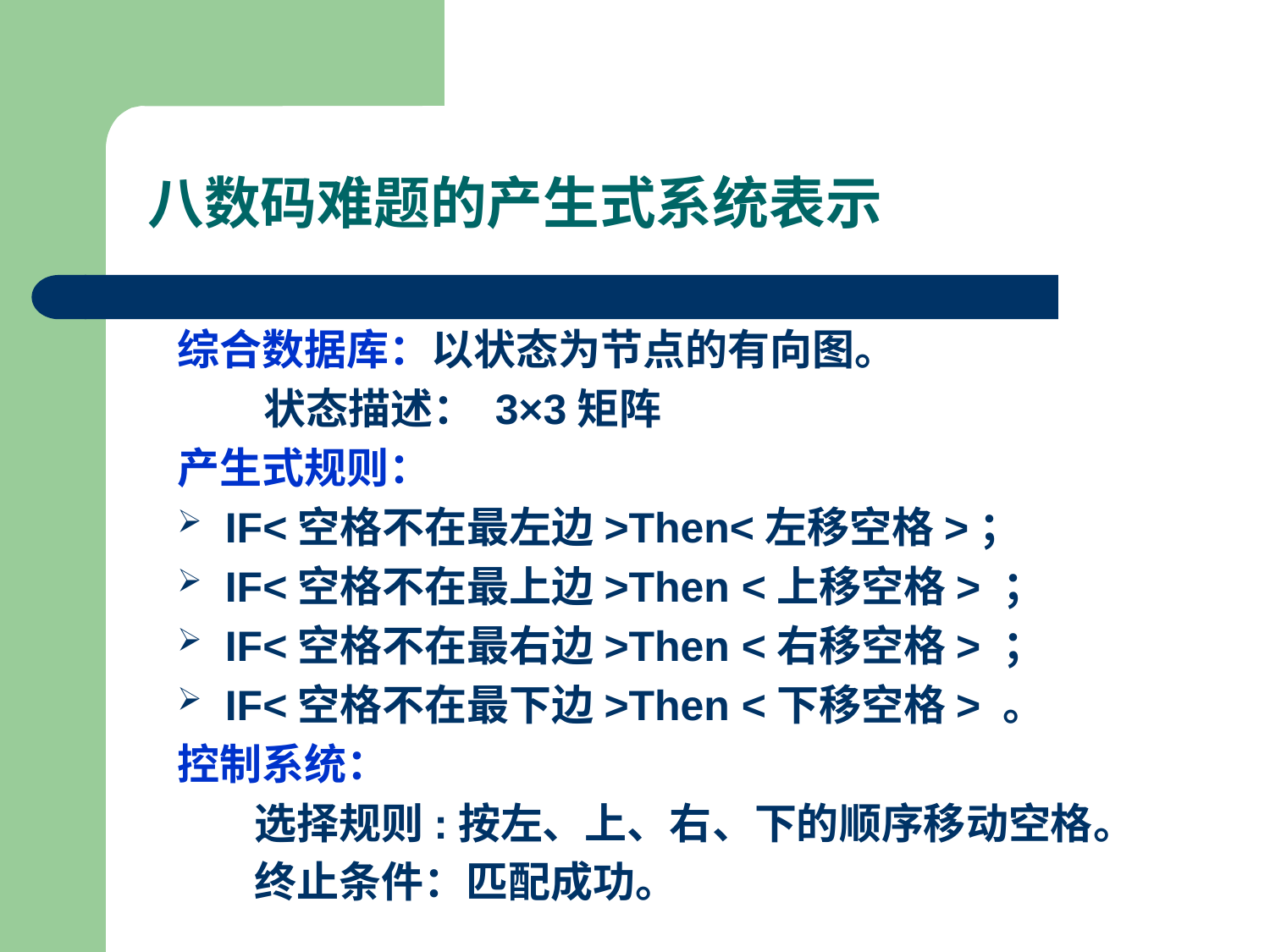

八数码难题的产生式系统表示
综合数据库：以状态为节点的有向图。
        状态描述： 3×3矩阵
产生式规则：
IF<空格不在最左边>Then<左移空格>；
IF<空格不在最上边>Then <上移空格> ；
IF<空格不在最右边>Then <右移空格> ；
IF<空格不在最下边>Then <下移空格> 。
控制系统：
       选择规则:按左、上、右、下的顺序移动空格。
       终止条件：匹配成功。
11